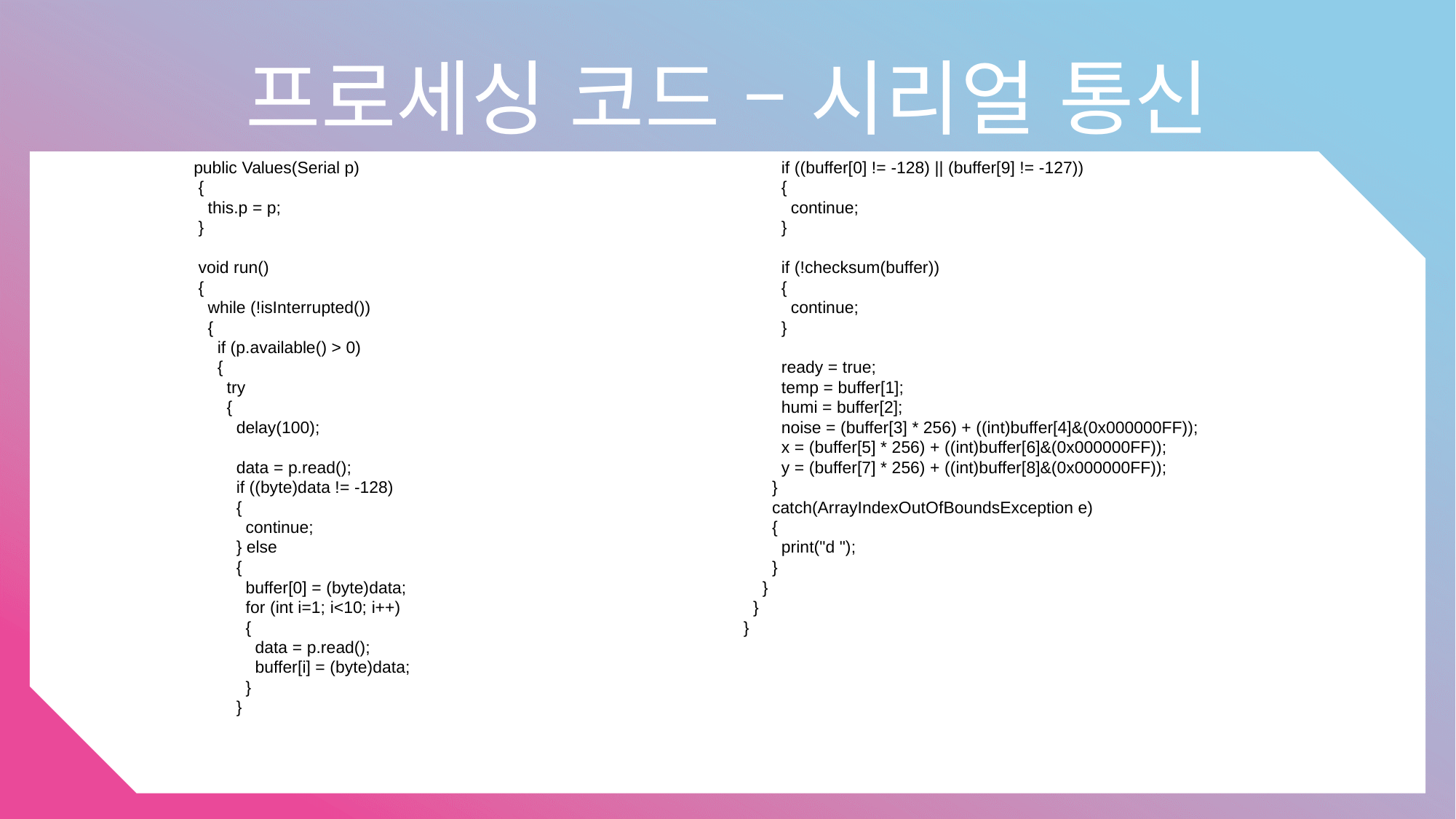

프로세싱 코드 – 시리얼 통신

 public Values(Serial p)
  {
    this.p = p;
  }

  void run()
  {
    while (!isInterrupted())
    {
      if (p.available() > 0)
      {
        try
        {
          delay(100);

          data = p.read();
          if ((byte)data != -128)
          {
            continue;
          } else
          {
            buffer[0] = (byte)data;
            for (int i=1; i<10; i++)
            {
              data = p.read();
              buffer[i] = (byte)data;
            }
          }

          if ((buffer[0] != -128) || (buffer[9] != -127))
          {
            continue;
          }

          if (!checksum(buffer))
          {
            continue;
          }

          ready = true;
          temp = buffer[1];
          humi = buffer[2];
          noise = (buffer[3] * 256) + ((int)buffer[4]&(0x000000FF));
          x = (buffer[5] * 256) + ((int)buffer[6]&(0x000000FF));
          y = (buffer[7] * 256) + ((int)buffer[8]&(0x000000FF));
        }
        catch(ArrayIndexOutOfBoundsException e)
        {
          print("d ");
        }
      }
    }
  }